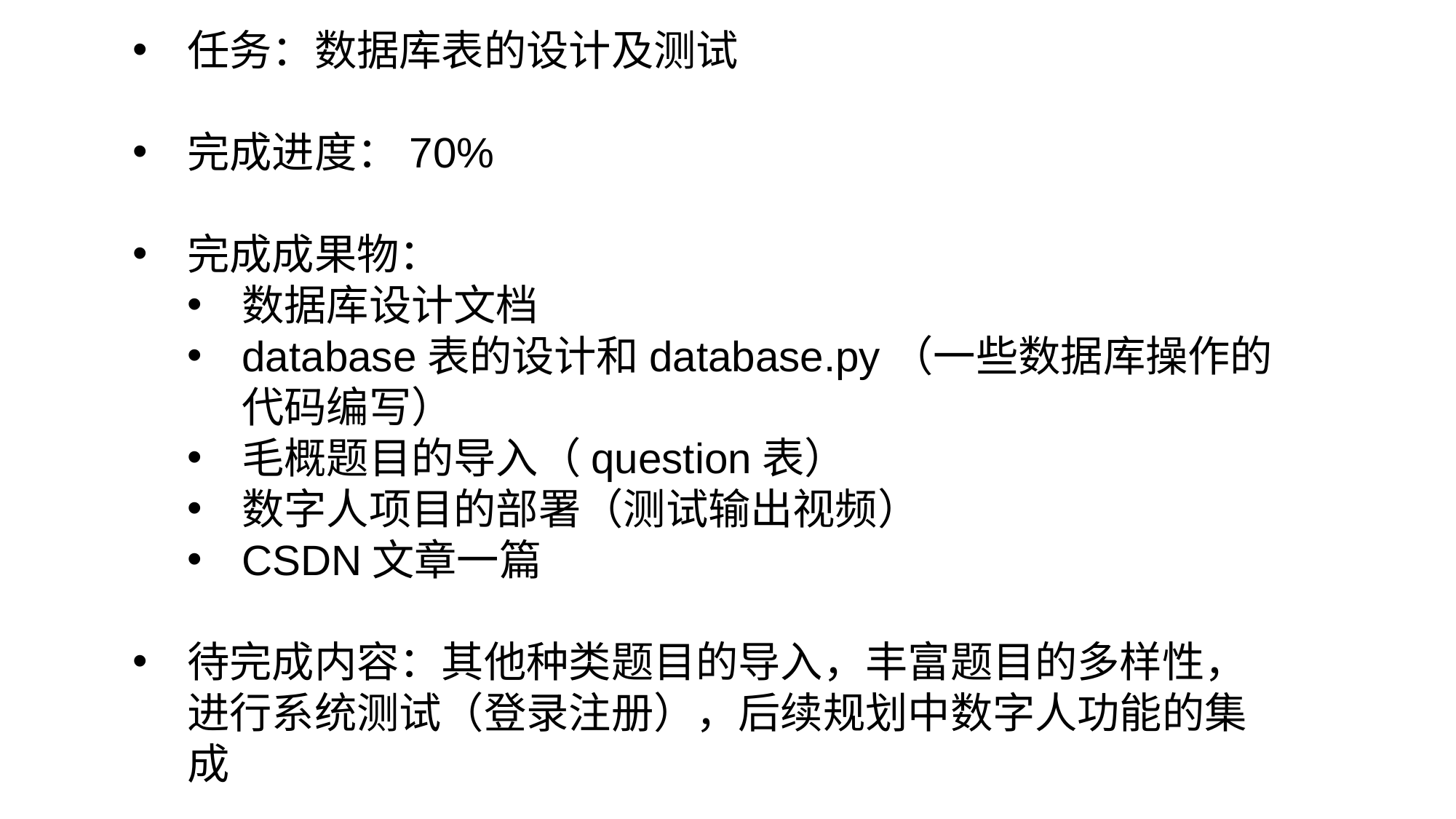

任务：数据库表的设计及测试

完成进度：70%

完成成果物：
数据库设计文档
database表的设计和database.py（一些数据库操作的代码编写）
毛概题目的导入（question表）
数字人项目的部署（测试输出视频）
CSDN文章一篇

待完成内容：其他种类题目的导入，丰富题目的多样性，进行系统测试（登录注册），后续规划中数字人功能的集成